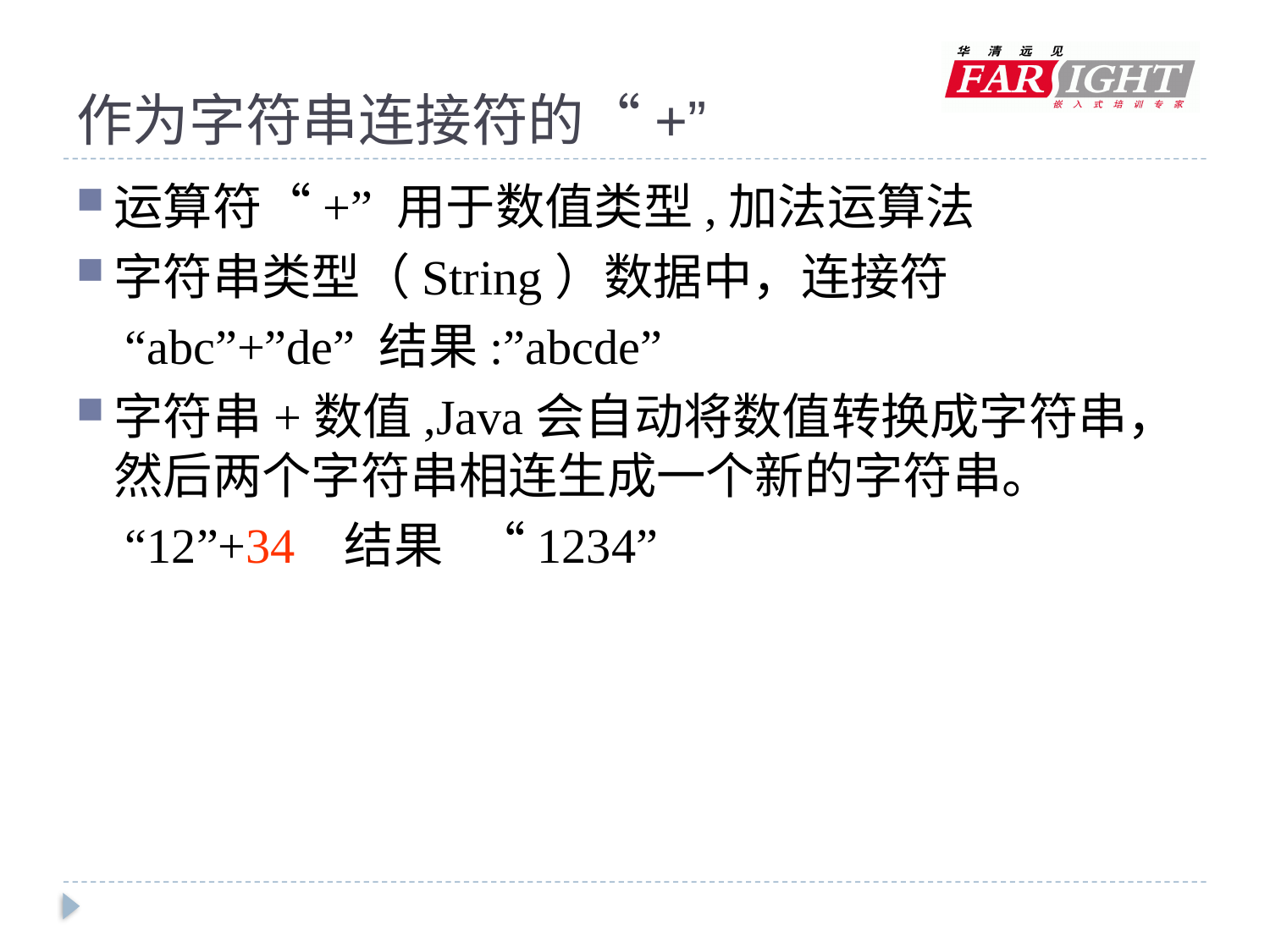

# 作为字符串连接符的“+”
运算符“+” 用于数值类型,加法运算法
字符串类型（String）数据中，连接符
    “abc”+”de” 结果:”abcde”
字符串+数值,Java会自动将数值转换成字符串，然后两个字符串相连生成一个新的字符串。
    “12”+34   结果   “1234”